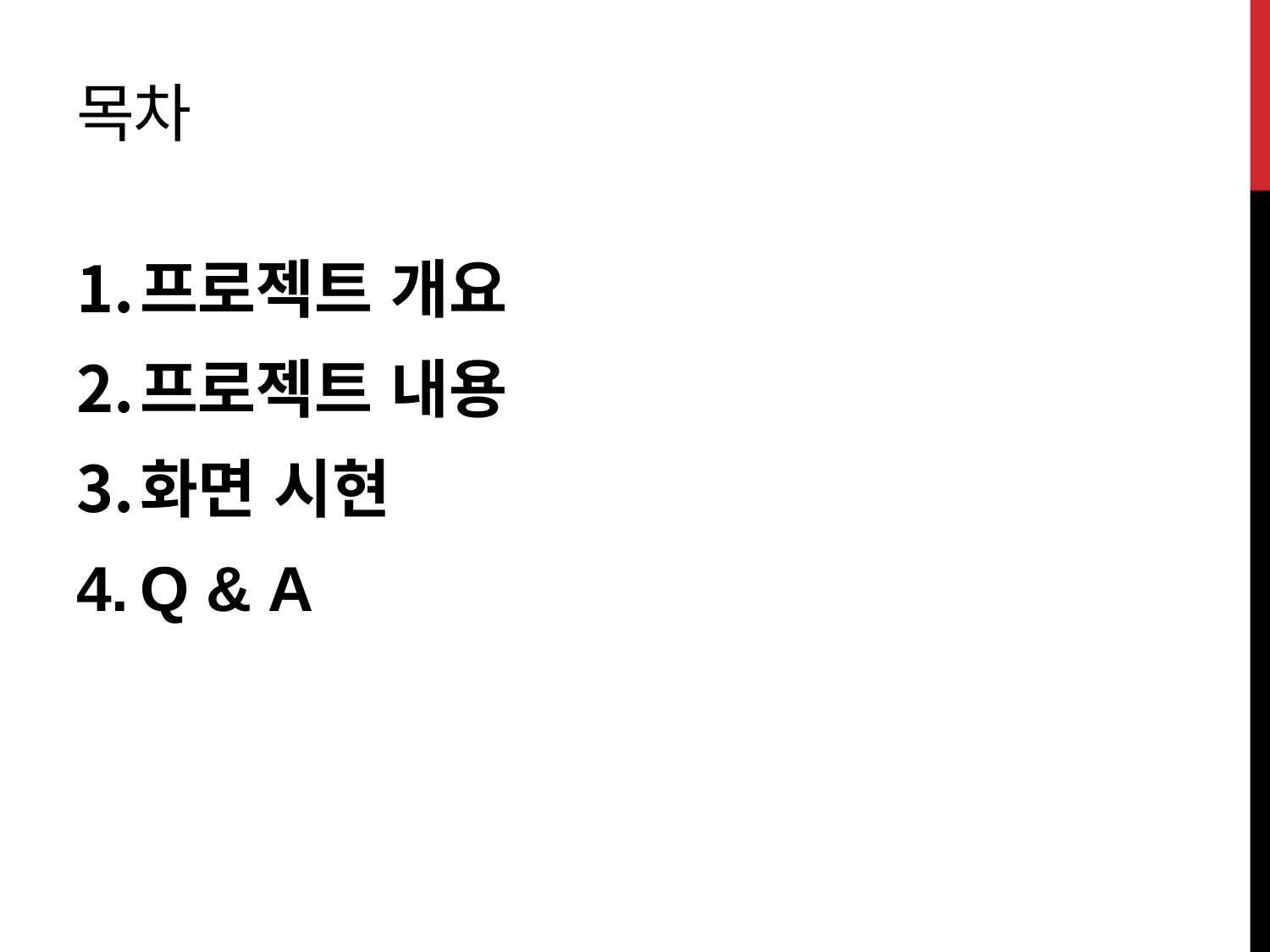

# 목차
프로젝트 개요
프로젝트 내용
화면 시현
Q & A